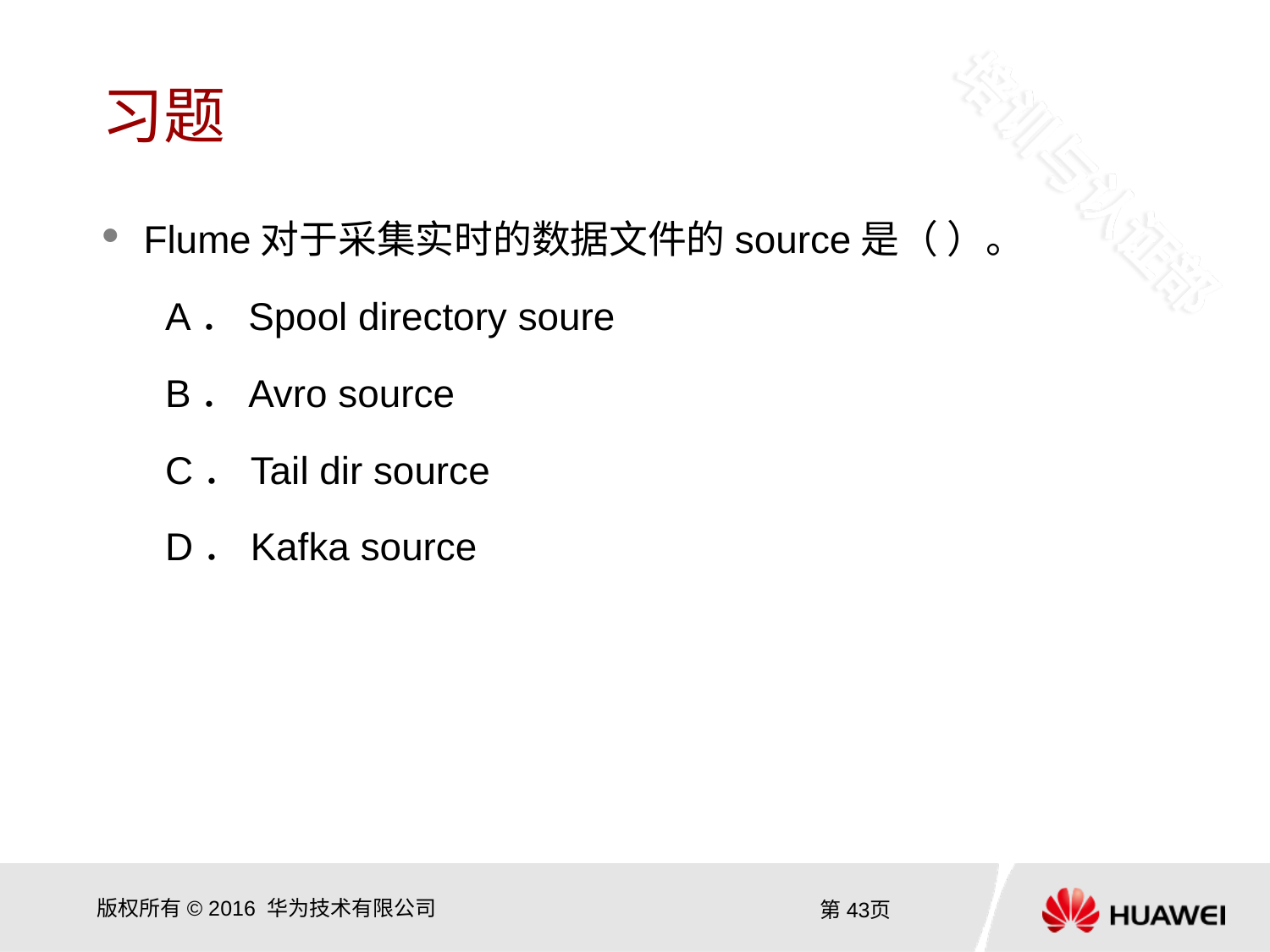

# 习题
Flume对于采集实时的数据文件的source是（ ）。
A．Spool directory soure
B．Avro source
C．Tail dir source
D．Kafka source